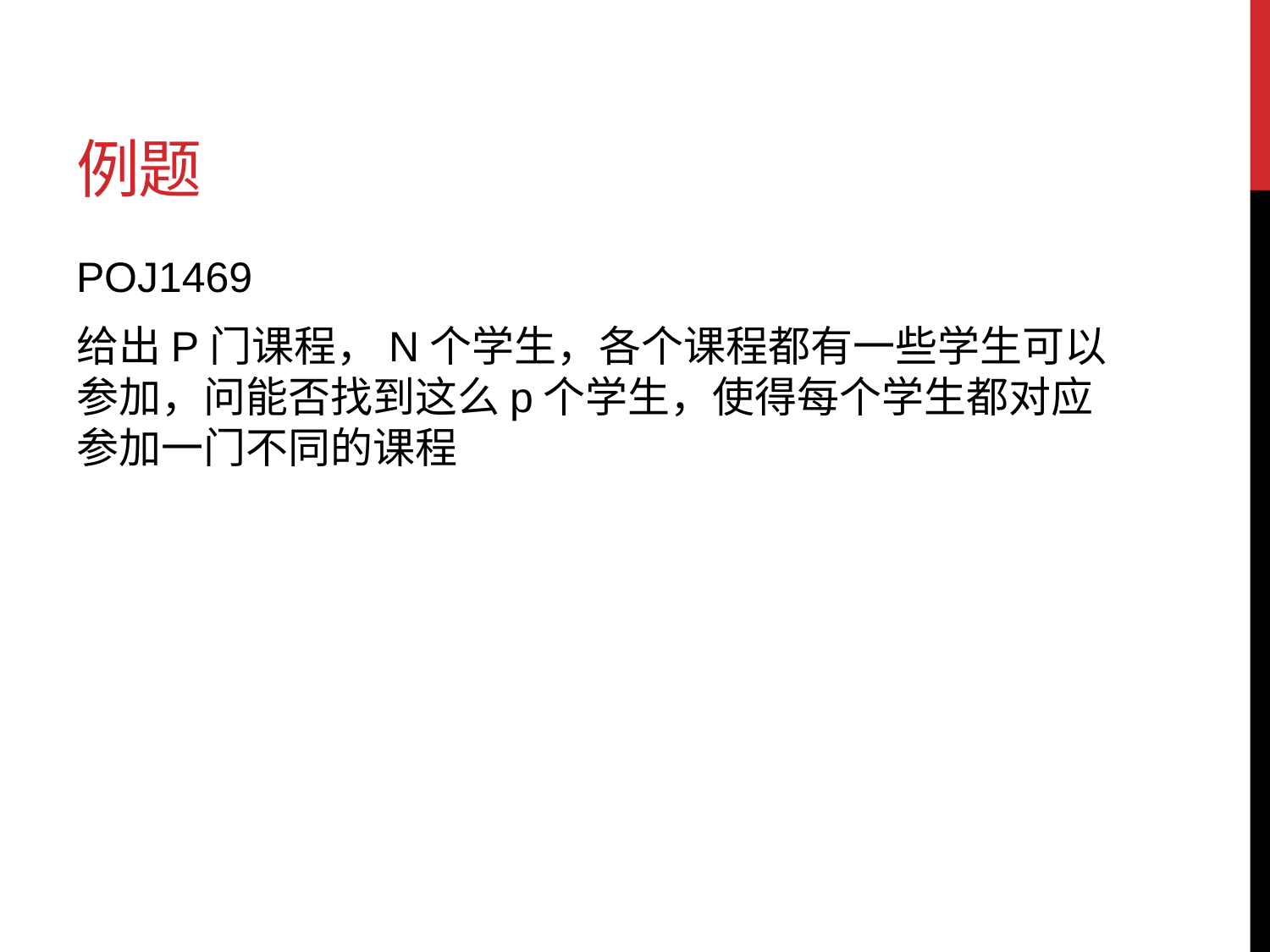

# 例题
POJ1469
给出P门课程，N个学生，各个课程都有一些学生可以参加，问能否找到这么p个学生，使得每个学生都对应参加一门不同的课程